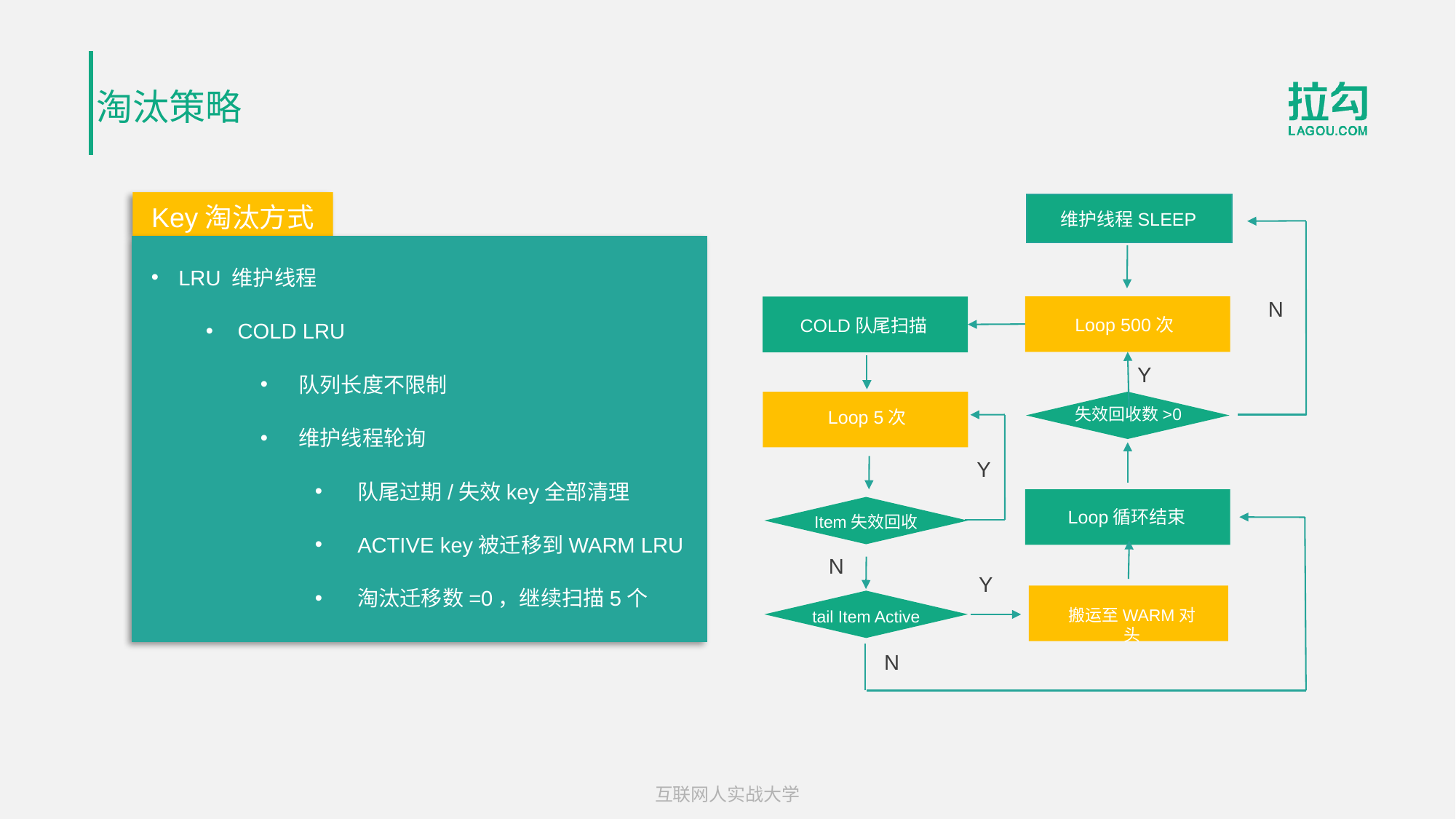

# 淘汰策略

维护线程SLEEP
N

Loop 500次

COLD队尾扫描
Y

Loop 5次

失效回收数>0
Y

Loop循环结束

Item失效回收
N
Y

搬运至WARM对头

tail Item Active
N
Key淘汰方式

LRU 维护线程
COLD LRU
队列长度不限制
维护线程轮询
队尾过期/失效key全部清理
ACTIVE key被迁移到WARM LRU
淘汰迁移数=0，继续扫描5个